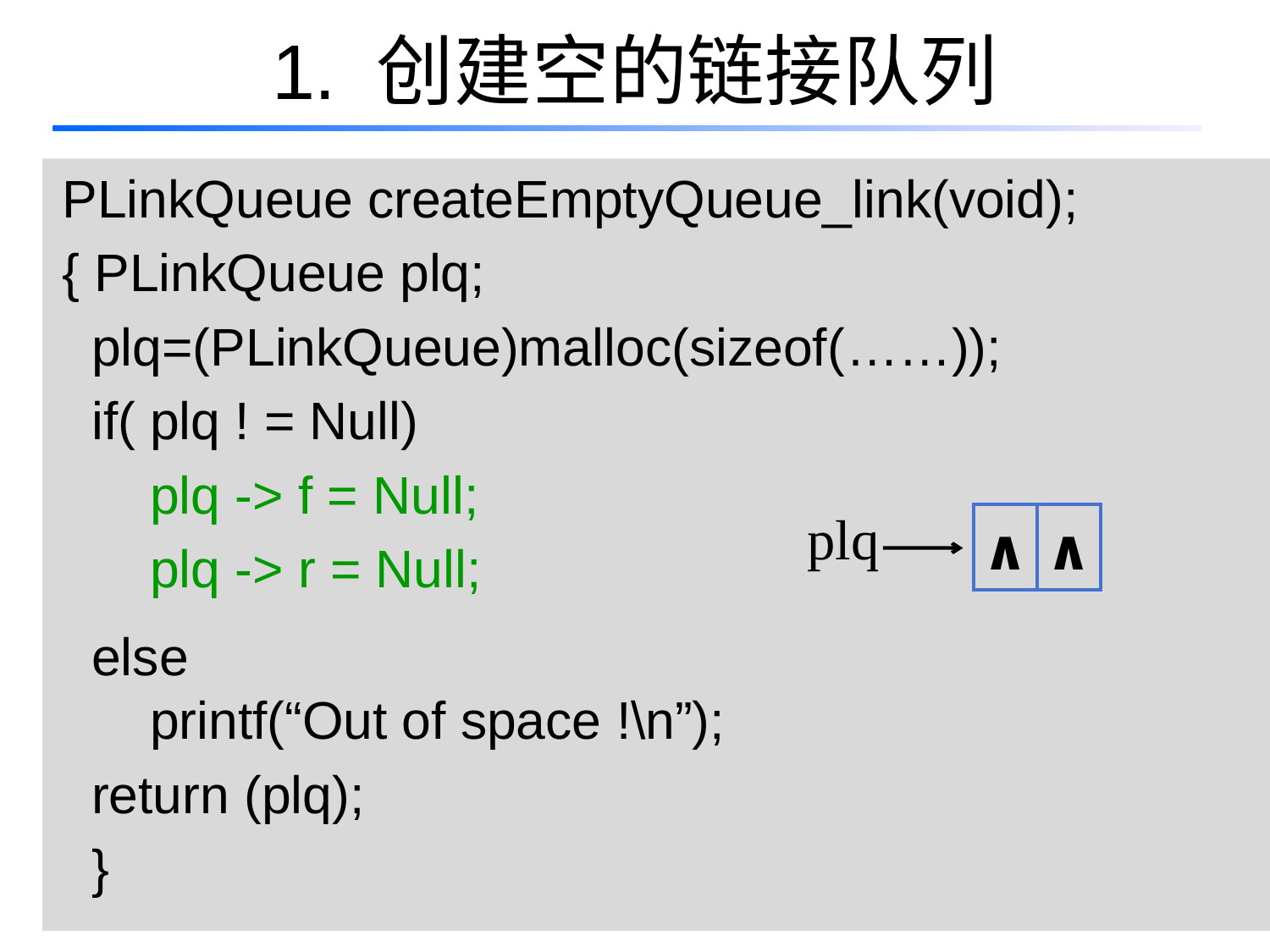

# 1. 创建空的链接队列

PLinkQueue createEmptyQueue_link(void);
{ PLinkQueue plq;
  plq=(PLinkQueue)malloc(sizeof(……));
  if( plq ! = Null)
      plq -> f = Null;
      plq -> r = Null;
  else
      printf(“Out of space !\n”);
  return (plq);
  }
plq
∧
∧